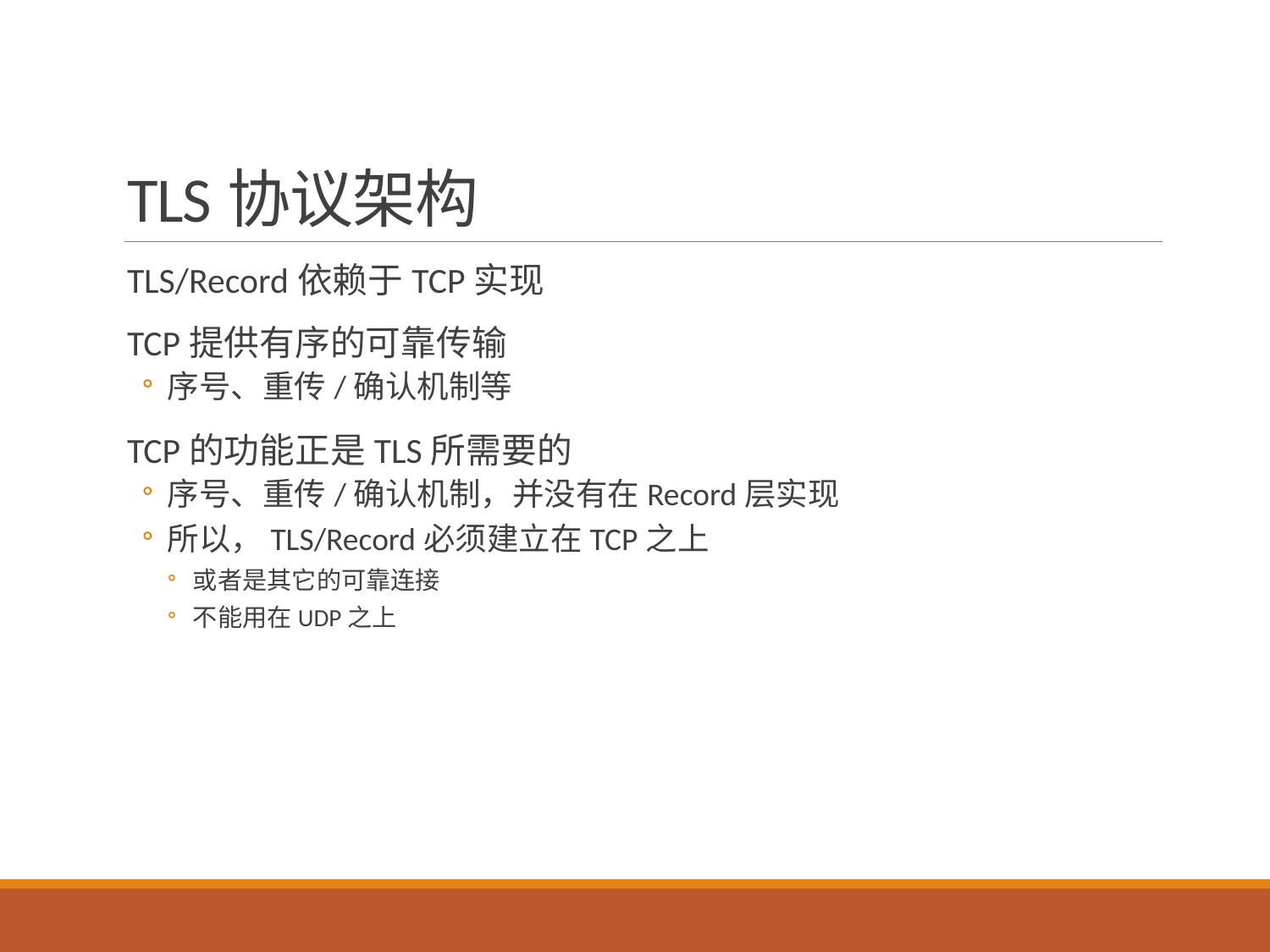

# TLS协议架构
TLS/Record依赖于TCP实现
TCP提供有序的可靠传输
序号、重传/确认机制等
TCP的功能正是TLS所需要的
序号、重传/确认机制，并没有在Record层实现
所以，TLS/Record必须建立在TCP之上
或者是其它的可靠连接
不能用在UDP之上
7